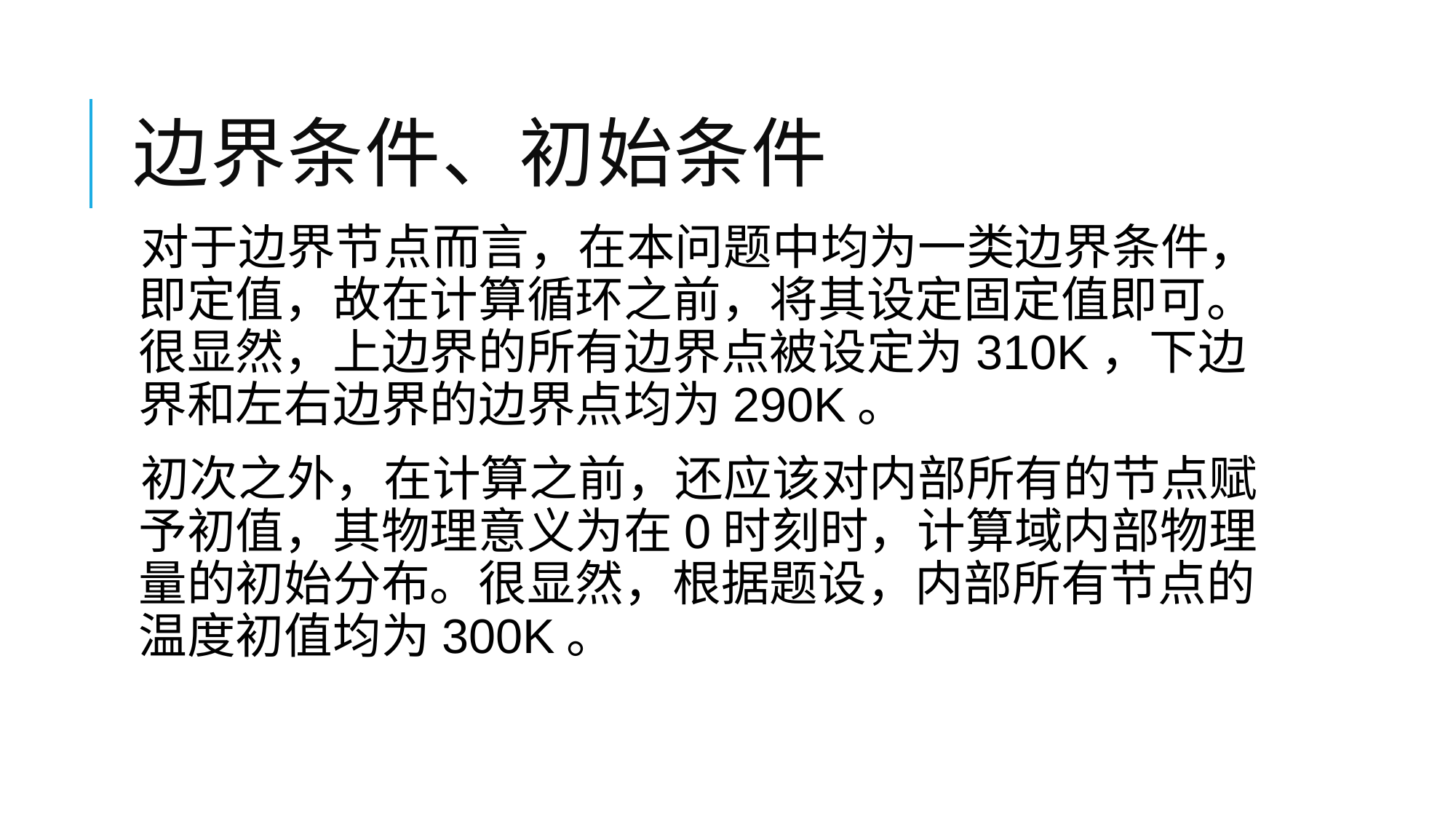

# 边界条件、初始条件
对于边界节点而言，在本问题中均为一类边界条件，即定值，故在计算循环之前，将其设定固定值即可。很显然，上边界的所有边界点被设定为310K，下边界和左右边界的边界点均为290K。
初次之外，在计算之前，还应该对内部所有的节点赋予初值，其物理意义为在0时刻时，计算域内部物理量的初始分布。很显然，根据题设，内部所有节点的温度初值均为300K。